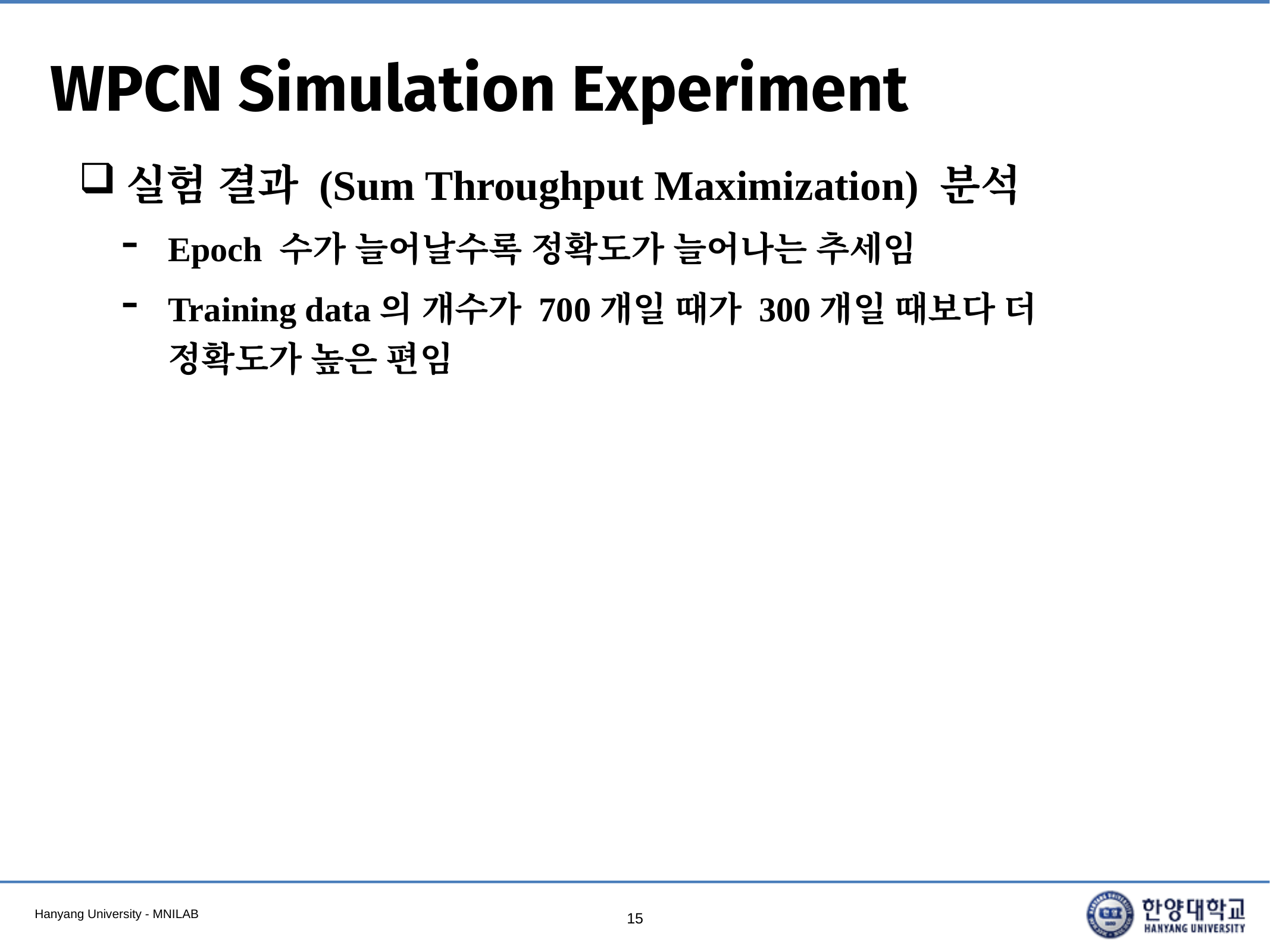

# WPCN Simulation Experiment
실험 결과 (Sum Throughput Maximization) 분석
Epoch 수가 늘어날수록 정확도가 늘어나는 추세임
Training data의 개수가 700개일 때가 300개일 때보다 더 정확도가 높은 편임
15